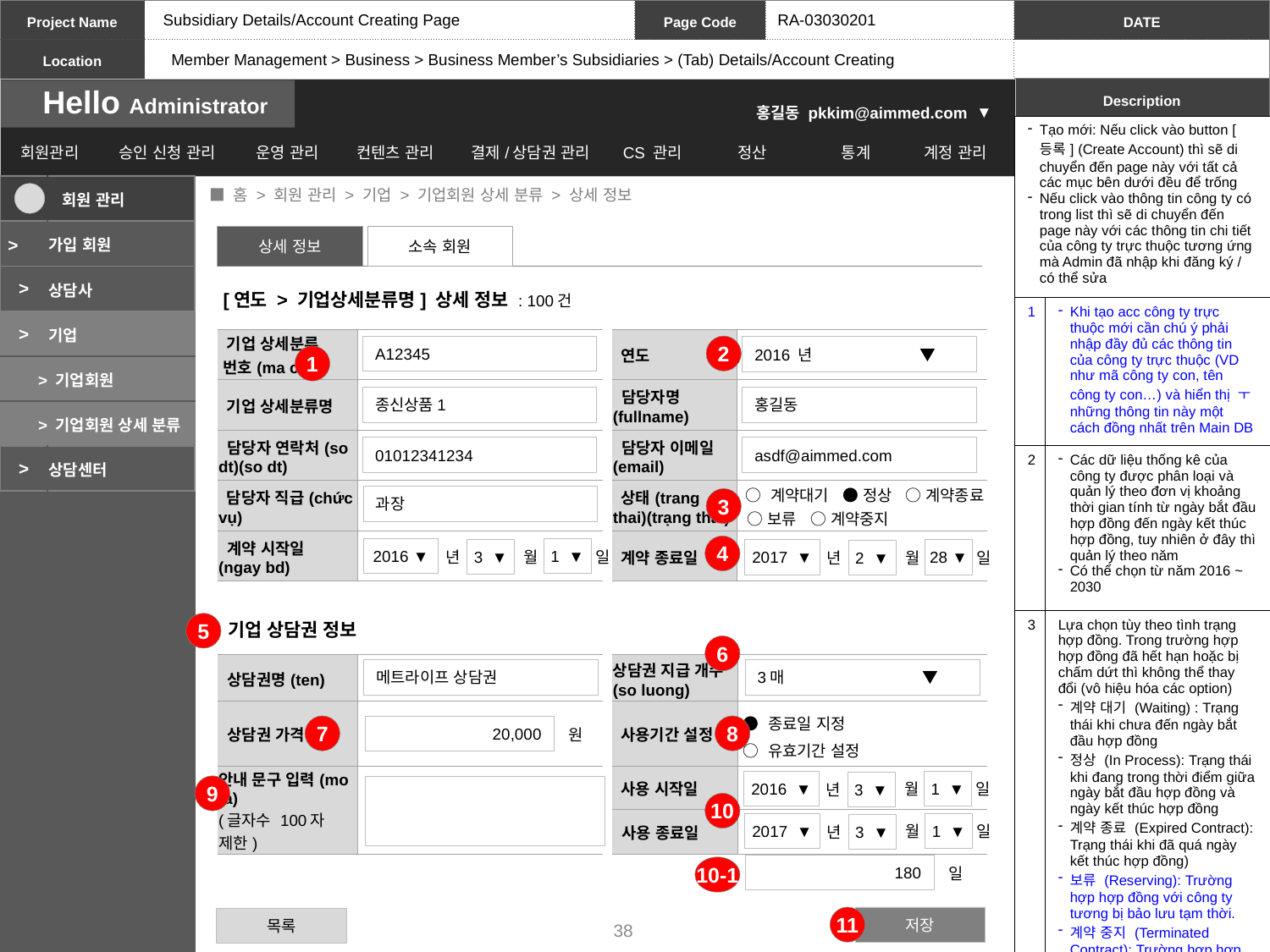

Subsidiary Details/Account Creating Page
RA-03030201
Member Management > Business > Business Member’s Subsidiaries > (Tab) Details/Account Creating
| Tạo mới: Nếu click vào button [등록] (Create Account) thì sẽ di chuyển đến page này với tất cả các mục bên dưới đều để trống Nếu click vào thông tin công ty có trong list thì sẽ di chuyển đến page này với các thông tin chi tiết của công ty trực thuộc tương ứng mà Admin đã nhập khi đăng ký / có thể sửa |  |
| --- | --- |
| 1 | Khi tạo acc công ty trực thuộc mới cần chú ý phải nhập đầy đủ các thông tin của công ty trực thuộc (VD như mã công ty con, tên công ty con…) và hiển thị ㅜnhững thông tin này một cách đồng nhất trên Main DB |
| 2 | Các dữ liệu thống kê của công ty được phân loại và quản lý theo đơn vị khoảng thời gian tính từ ngày bắt đầu hợp đồng đến ngày kết thúc hợp đồng, tuy nhiên ở đây thì quản lý theo năm Có thể chọn từ năm 2016 ~ 2030 |
| 3 | Lựa chọn tùy theo tình trạng hợp đồng. Trong trường hợp hợp đồng đã hết hạn hoặc bị chấm dứt thì không thể thay đổi (vô hiệu hóa các option) 계약 대기 (Waiting) : Trạng thái khi chưa đến ngày bắt đầu hợp đồng 정상 (In Process): Trạng thái khi đang trong thời điểm giữa ngày bắt đầu hợp đồng và ngày kết thúc hợp đồng 계약 종료 (Expired Contract): Trạng thái khi đã quá ngày kết thúc hợp đồng) 보류 (Reserving): Trường hợp hợp đồng với công ty tương bị bảo lưu tạm thời. 계약 중지 (Terminated Contract): Trường hợp hợp đồng có trạng thái bảo lưu cuối cùng chuyển sang chấm dứt hợp đồng Trường hợp công ty có trạng thái bảo lưu (보류/Reserving), những Voucher của công đó sẽ bị vô hiệu hóa và khi thay đổi trạng thái công ty về 정상 (In Process) thì những Voucher này phải được kích hoạt lại |
| 4 | Trường hợp ngày kết thúc hợp đồng trùng với ngày bắt đầu hợp đồng hoặc trước ngày bắt đầu hợp đồng màn hình sẽ hiện Alert: 계약 종료일은 계약 시작일 이후로 선택해야 합니다. (Ngày kết thúc hợp đồng phải sau ngày bắt đầu hợp đồng.) |
   ■ 홈 > 회원 관리 > 기업 > 기업회원 상세 분류 > 상세 정보

|  | 회원 관리 |
| --- | --- |
| > | 가입 회원 |
| > | 상담사 |
| > | 기업 |
| > 기업회원 |  |
| > 기업회원 상세 분류 |  |
| > | 상담센터 |

상세 정보
소속 회원
[연도 > 기업상세분류명] 상세 정보 : 100건
| 기업 상세분류 번호(ma cty) |  |  | 연도 |  |
| --- | --- | --- | --- | --- |
| 기업 상세분류명 |  |  | 담당자명(fullname) |  |
| 담당자 연락처(so dt)(so dt) |  |  | 담당자 이메일(email) |  |
| 담당자 직급(chức vụ) |  |  | 상태(trang thai)(trạng thái) | ○ 계약대기 ● 정상 ○ 계약종료 ○ 보류 ○ 계약중지 |
| 계약 시작일 (ngay bd) |  |  | 계약 종료일 |  |
A12345
2
2016 년                        ▼
1
종신상품1
홍길동
01012341234
asdf@aimmed.com
과장
3
4
2016 ▼
1  ▼
3  ▼
월
일
년
일
2017  ▼
28 ▼
2  ▼
월
일
년
일
기업 상담권 정보
5
6
| 상담권명(ten) |  |  | 상담권 지급 개수(so luong) |  |
| --- | --- | --- | --- | --- |
| 상담권 가격 |  |  | 사용기간 설정 | ● 종료일 지정 ○ 유효기간 설정 |
| 안내 문구 입력(mo ta) (글자수 100자 제한) |  |  | 사용 시작일 |  |
|  |  |  | 사용 종료일 |  |
메트라이프 상담권
3매                               ▼
7
8
20,000
원
2016  ▼
1  ▼
3  ▼
월
일
년
일
9

10
2017  ▼
1  ▼
3  ▼
월
일
년
일
180
10-1
일
38
11
저장
목록